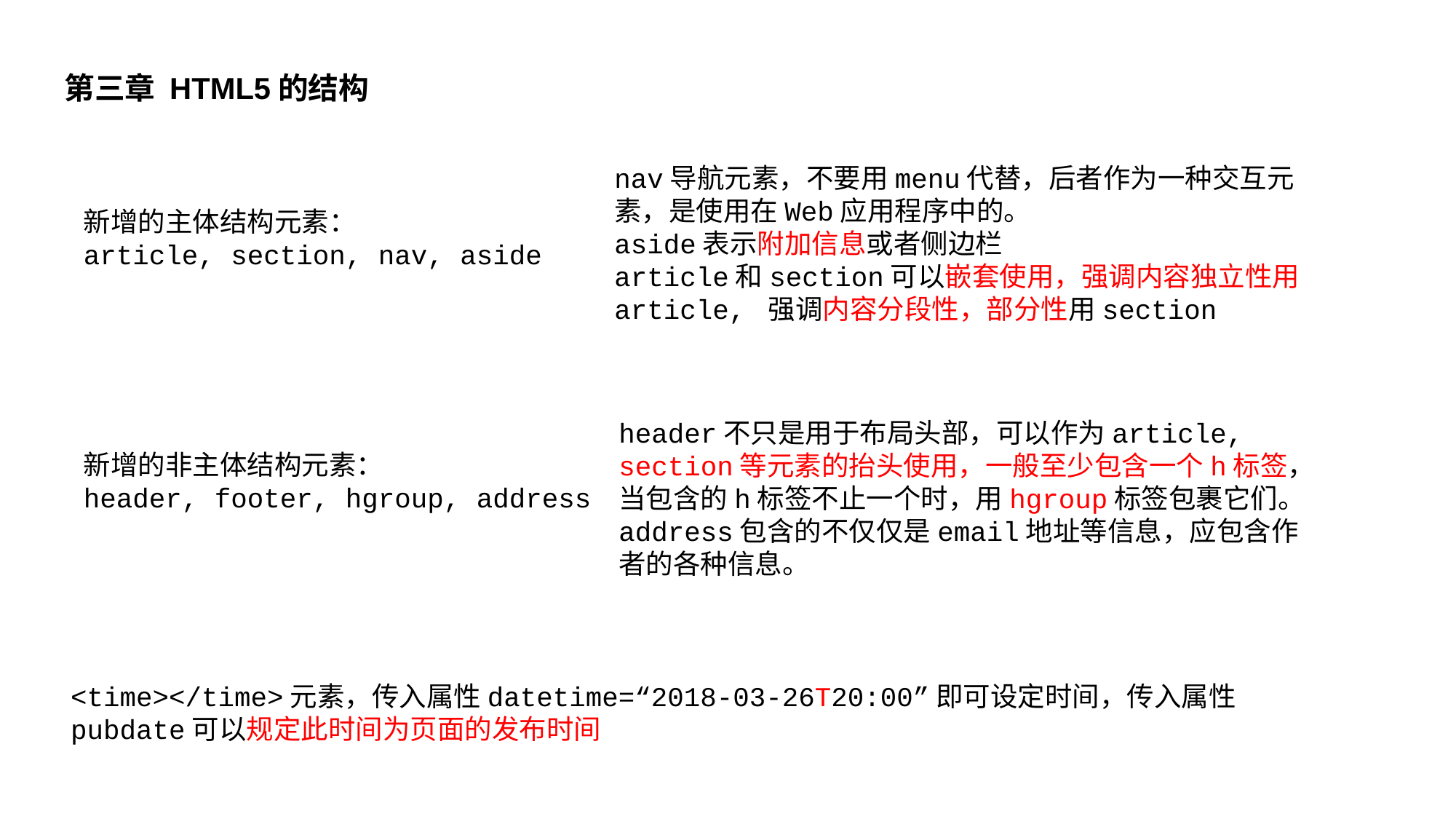

第三章 HTML5的结构
nav导航元素，不要用menu代替，后者作为一种交互元素，是使用在Web应用程序中的。
aside表示附加信息或者侧边栏
article和section可以嵌套使用，强调内容独立性用article, 强调内容分段性，部分性用section
新增的主体结构元素：
article, section, nav, aside
header不只是用于布局头部，可以作为article, section等元素的抬头使用，一般至少包含一个h标签，当包含的h标签不止一个时，用hgroup标签包裹它们。
address包含的不仅仅是email地址等信息，应包含作者的各种信息。
新增的非主体结构元素：
header, footer, hgroup, address
<time></time>元素，传入属性datetime=“2018-03-26T20:00”即可设定时间，传入属性pubdate可以规定此时间为页面的发布时间